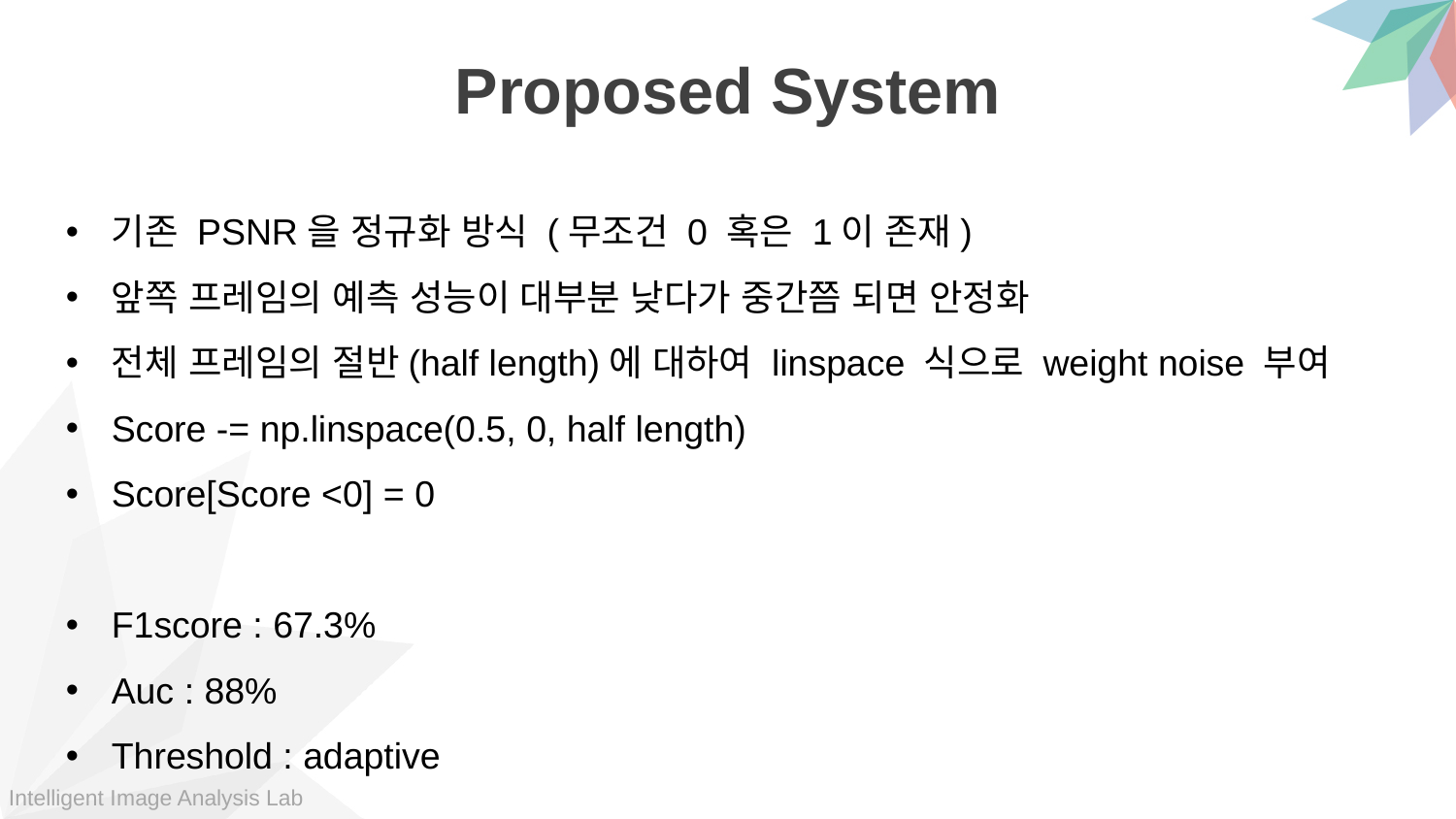

Proposed System
기존 PSNR을 정규화 방식 (무조건 0 혹은 1이 존재)
앞쪽 프레임의 예측 성능이 대부분 낮다가 중간쯤 되면 안정화
전체 프레임의 절반(half length)에 대하여 linspace 식으로 weight noise 부여
Score -= np.linspace(0.5, 0, half length)
Score[Score <0] = 0

F1score : 67.3%
Auc : 88%
Threshold : adaptive